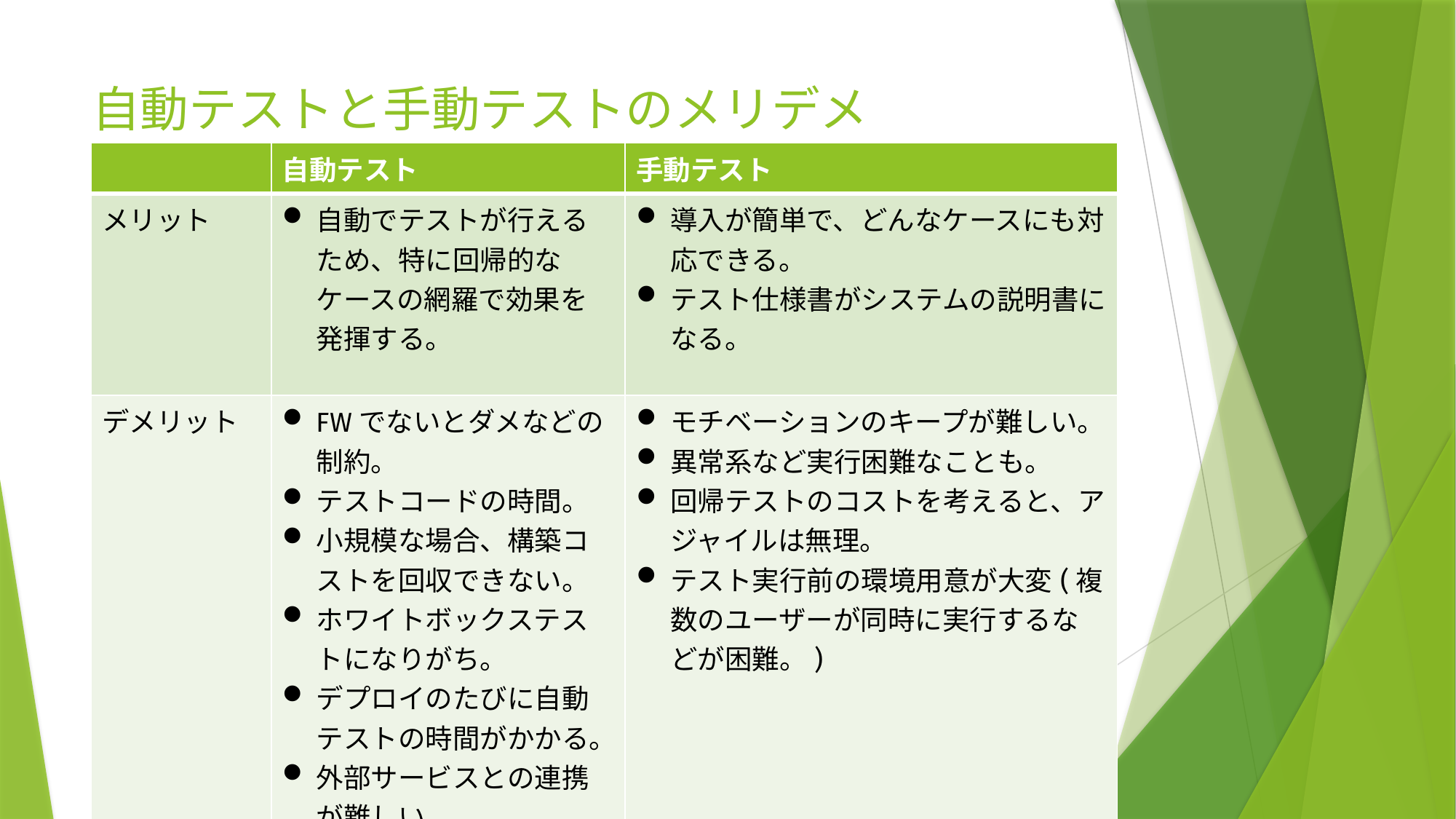

# 自動テストと手動テストのメリデメ
|  | 自動テスト | 手動テスト |
| --- | --- | --- |
| メリット | 自動でテストが行えるため、特に回帰的なケースの網羅で効果を発揮する。 | 導入が簡単で、どんなケースにも対応できる。 テスト仕様書がシステムの説明書になる。 |
| デメリット | FWでないとダメなどの制約。 テストコードの時間。 小規模な場合、構築コストを回収できない。 ホワイトボックステストになりがち。 デプロイのたびに自動テストの時間がかかる。 外部サービスとの連携が難しい。 環境依存を完璧には回避できない。 | モチベーションのキープが難しい。 異常系など実行困難なことも。 回帰テストのコストを考えると、アジャイルは無理。 テスト実行前の環境用意が大変(複数のユーザーが同時に実行するなどが困難。) |